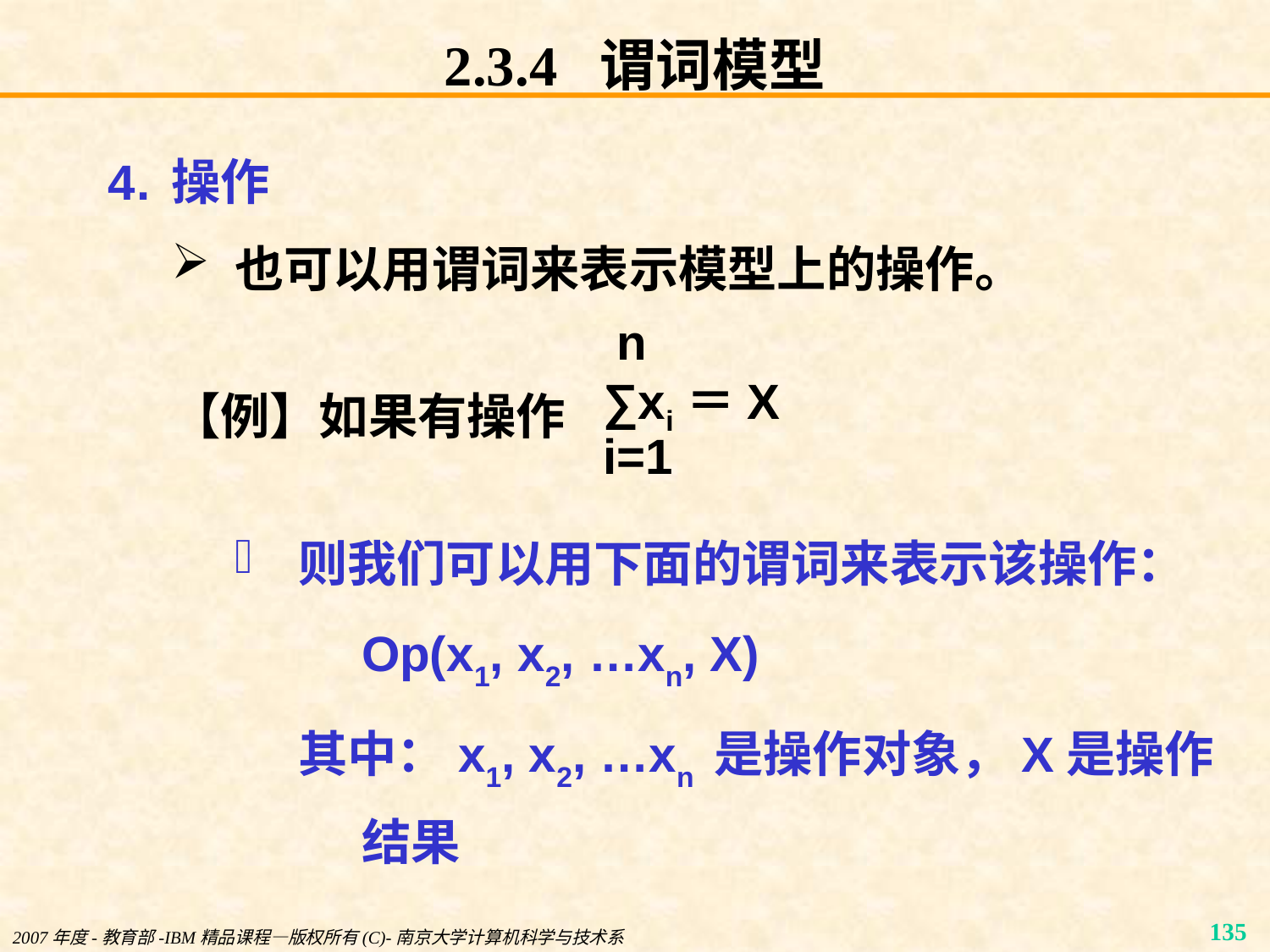

# 2.3.4  谓词模型
操作
也可以用谓词来表示模型上的操作。

【例】如果有操作

则我们可以用下面的谓词来表示该操作：
Op(x1, x2, …xn, X)
其中：x1, x2, …xn 是操作对象，X是操作结果
 n
∑xi＝X
i=1
135
2007年度-教育部-IBM精品课程—版权所有(C)-南京大学计算机科学与技术系